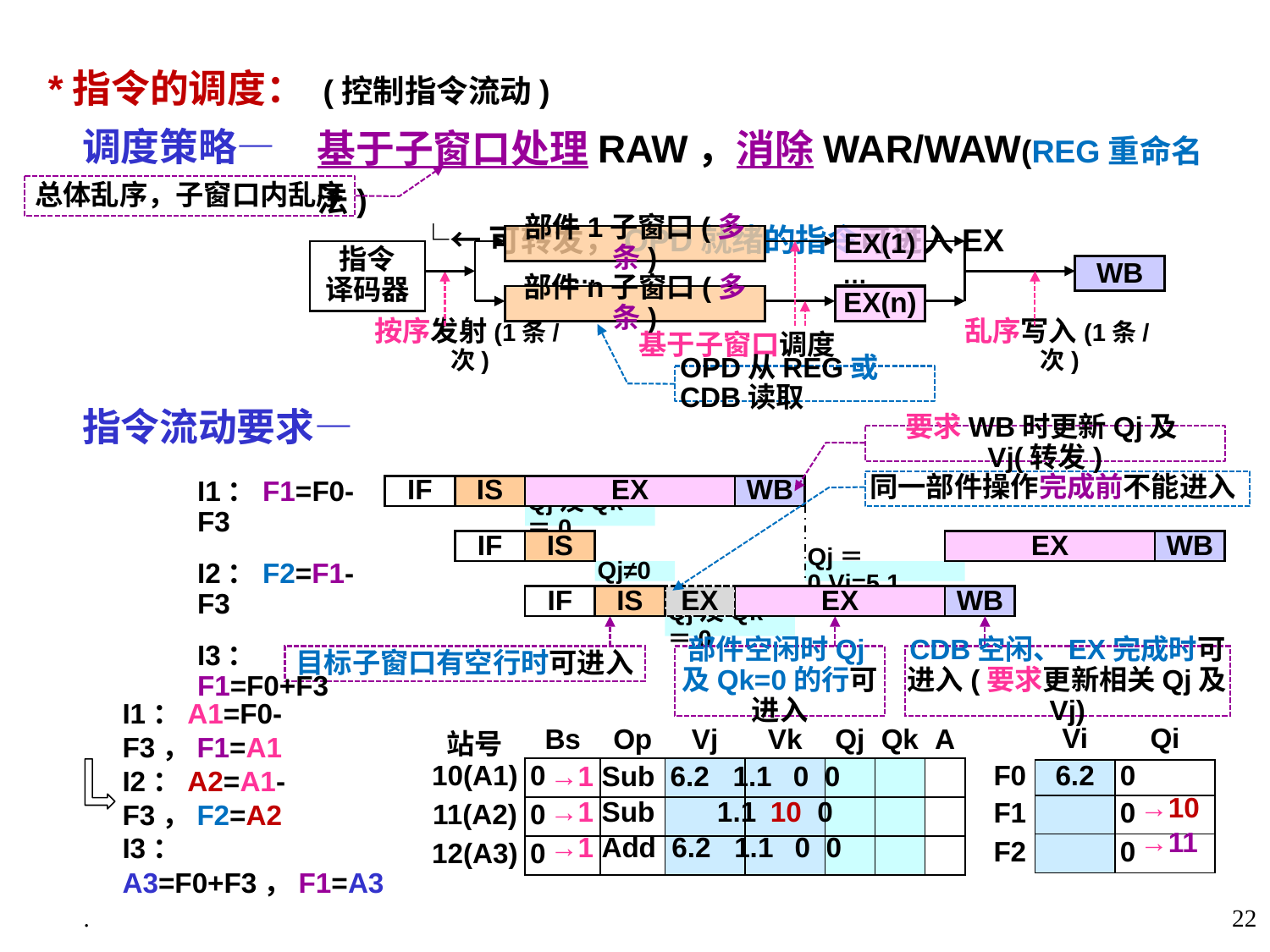

*指令的调度： (控制指令流动)
    调度策略—

    指令流动要求—
基于子窗口处理RAW，消除WAR/WAW(REG重命名法)
              └←可转发，OPD就绪的指令可进入EX
总体乱序，子窗口内乱序
部件1子窗口(多条)
EX(1)
指令
译码器
WB
…
…
部件n子窗口(多条)
EX(n)
按序发射(1条/次)
基于子窗口调度
乱序写入(1条/次)
OPD从REG或CDB读取
要求WB时更新Qj及Vj(转发)
同一部件操作完成前不能进入
I1：F1=F0-F3
I2：F2=F1-F3
I3：F1=F0+F3
IF
IS
EX
WB
IF
IS
IF
IS
Qj及Qk＝0
Qj≠0
Qj及Qk＝0
Qj＝0,Vj=5.1
EX
WB
EX
EX
WB
目标子窗口有空行时可进入
部件空闲时Qj及Qk=0的行可进入
CDB空闲、EX完成时可进入(要求更新相关Qj及Vj)
|  | Vi | Qi |
| --- | --- | --- |
| F0 | 6.2 | 0 |
| F1 |  | 0 |
| F2 |  | 0 |
| 站号 | Bs | Op | Vj | Vk | Qj | Qk | A |
| --- | --- | --- | --- | --- | --- | --- | --- |
| 10(A1) | 0 |  |  |  |  |  |  |
| 11(A2) | 0 |  |  |  |  |  |  |
| 12(A3) | 0 |  |  |  |  |  |  |
I1：A1=F0-F3，F1=A1
I2：A2=A1-F3，F2=A2
I3：A3=F0+F3，F1=A3

→1 Sub  6.2   1.1   0  0
→10
→1 Sub        1.1  10  0
→11
→1 Add  6.2   1.1   0  0
.
22